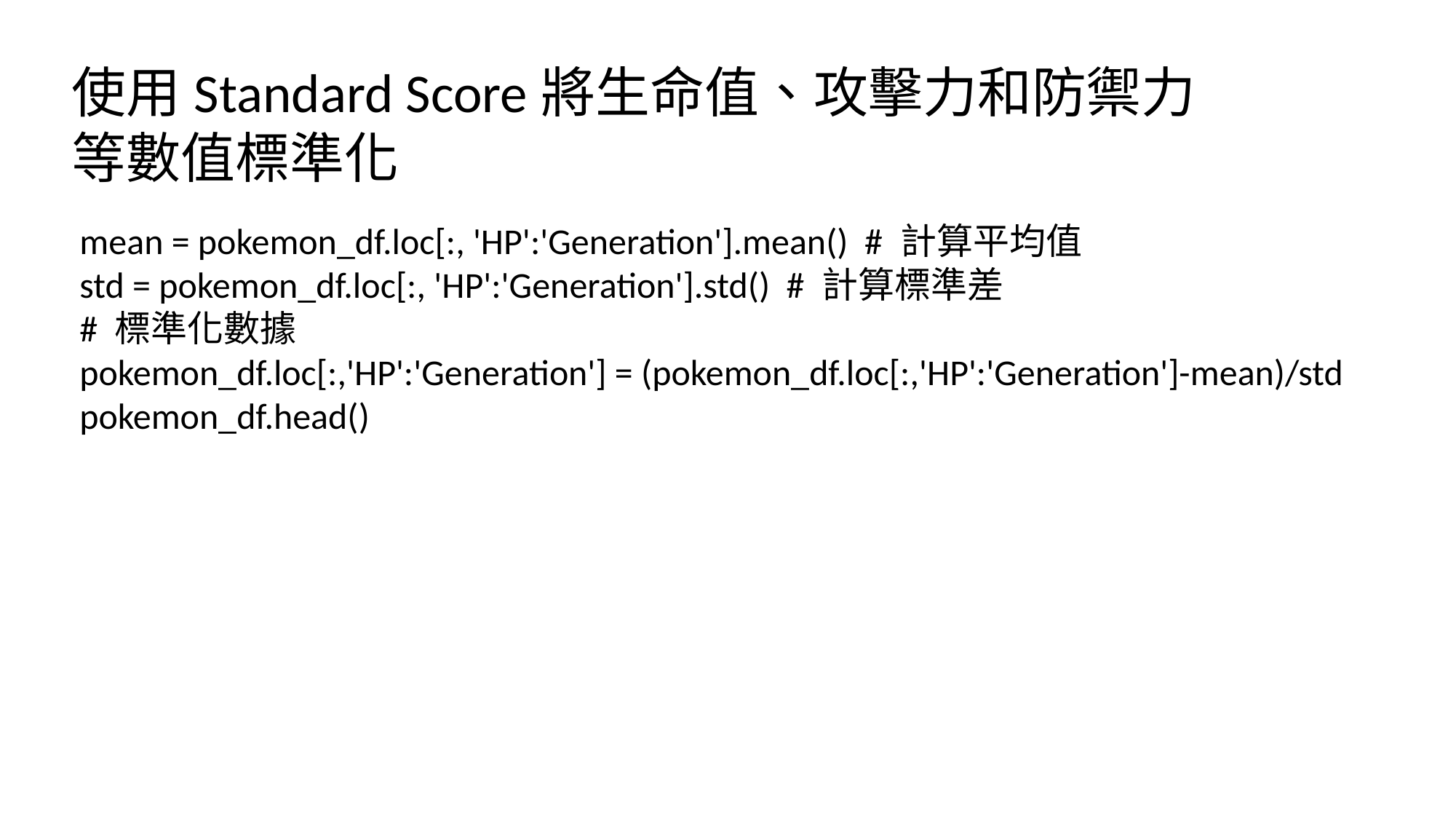

使用Standard Score將生命值、攻擊力和防禦力
等數值標準化
mean = pokemon_df.loc[:, 'HP':'Generation'].mean()  # 計算平均值
std = pokemon_df.loc[:, 'HP':'Generation'].std()  # 計算標準差
# 標準化數據
pokemon_df.loc[:,'HP':'Generation'] = (pokemon_df.loc[:,'HP':'Generation']-mean)/std
pokemon_df.head()